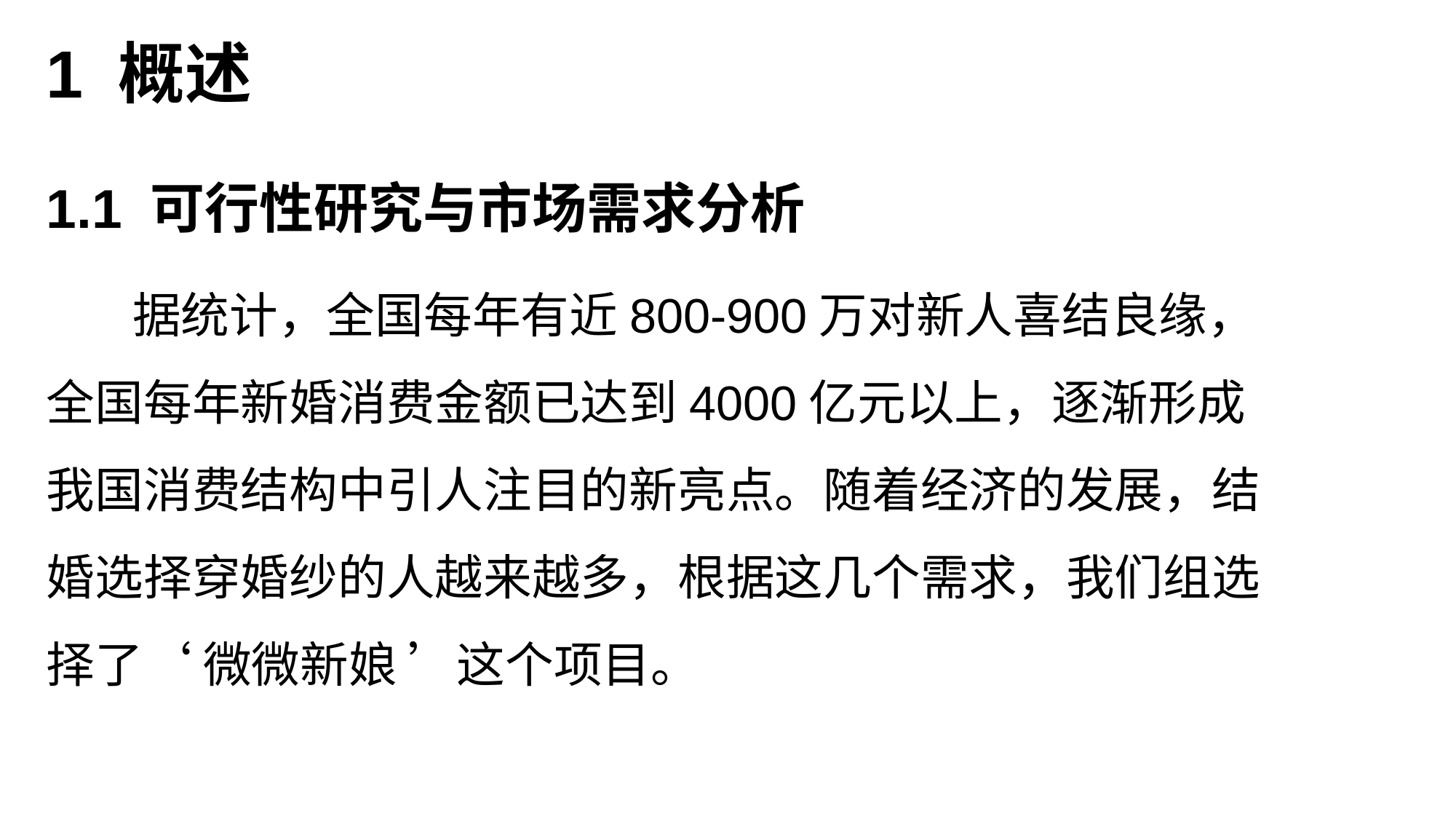

# 1 概述
1.1 可行性研究与市场需求分析
据统计，全国每年有近800-900万对新人喜结良缘，全国每年新婚消费金额已达到4000亿元以上，逐渐形成我国消费结构中引人注目的新亮点。随着经济的发展，结婚选择穿婚纱的人越来越多，根据这几个需求，我们组选择了‘ 微微新娘 ’这个项目。